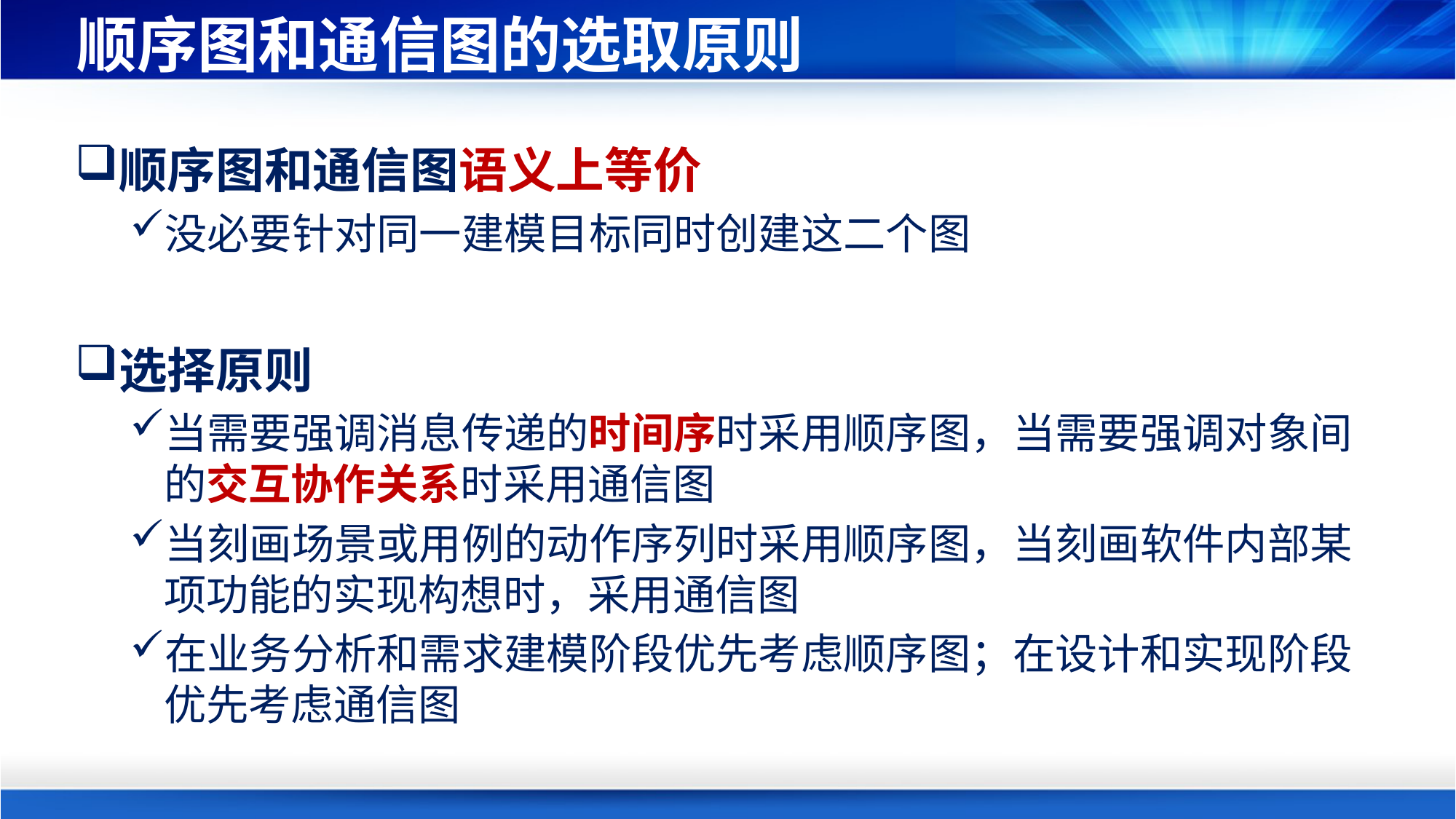

# 顺序图和通信图的选取原则
顺序图和通信图语义上等价
没必要针对同一建模目标同时创建这二个图

选择原则
当需要强调消息传递的时间序时采用顺序图，当需要强调对象间的交互协作关系时采用通信图
当刻画场景或用例的动作序列时采用顺序图，当刻画软件内部某项功能的实现构想时，采用通信图
在业务分析和需求建模阶段优先考虑顺序图；在设计和实现阶段优先考虑通信图